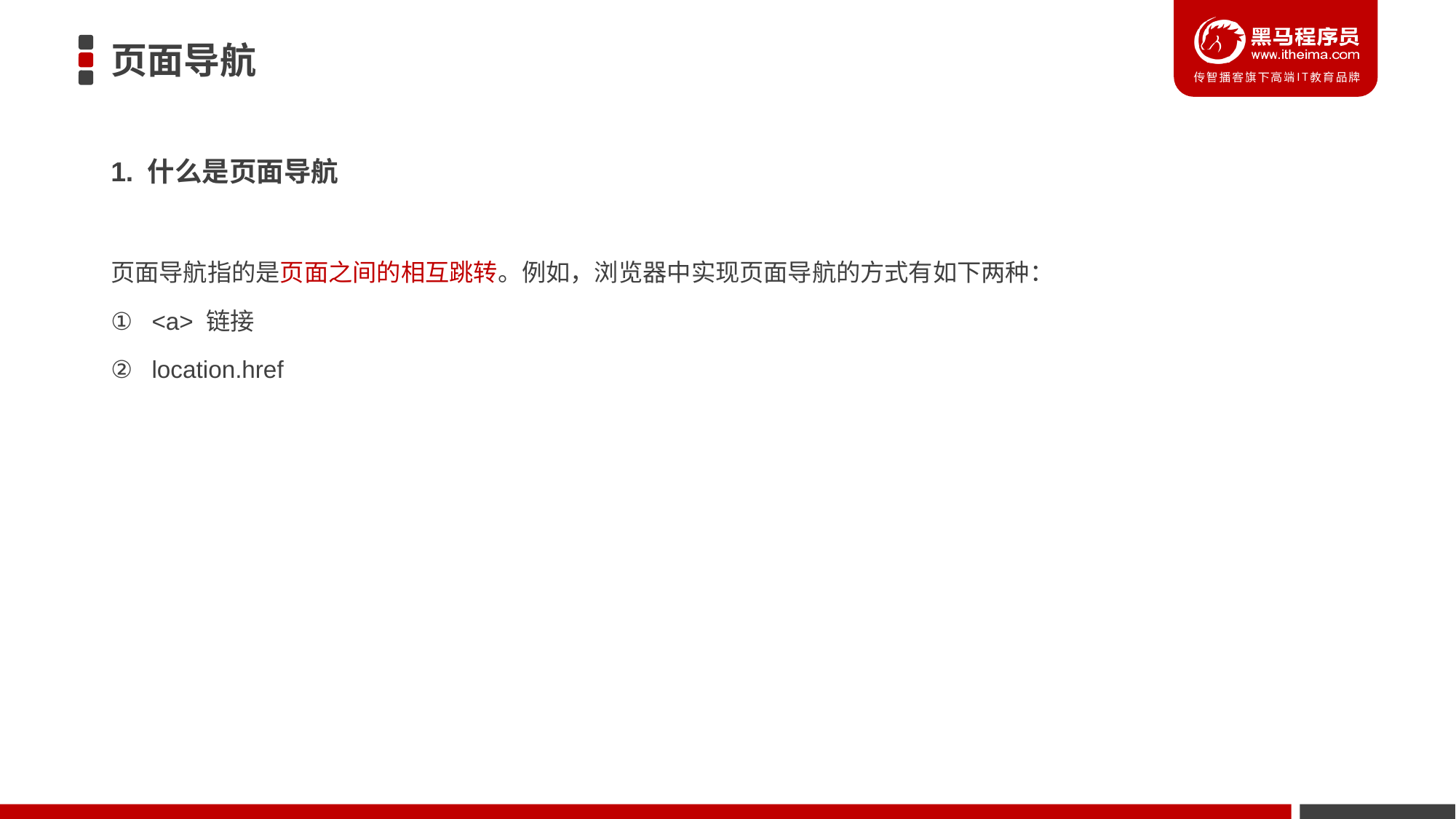

# 页面导航
1. 什么是页面导航
页面导航指的是页面之间的相互跳转。例如，浏览器中实现页面导航的方式有如下两种：
<a> 链接
location.href